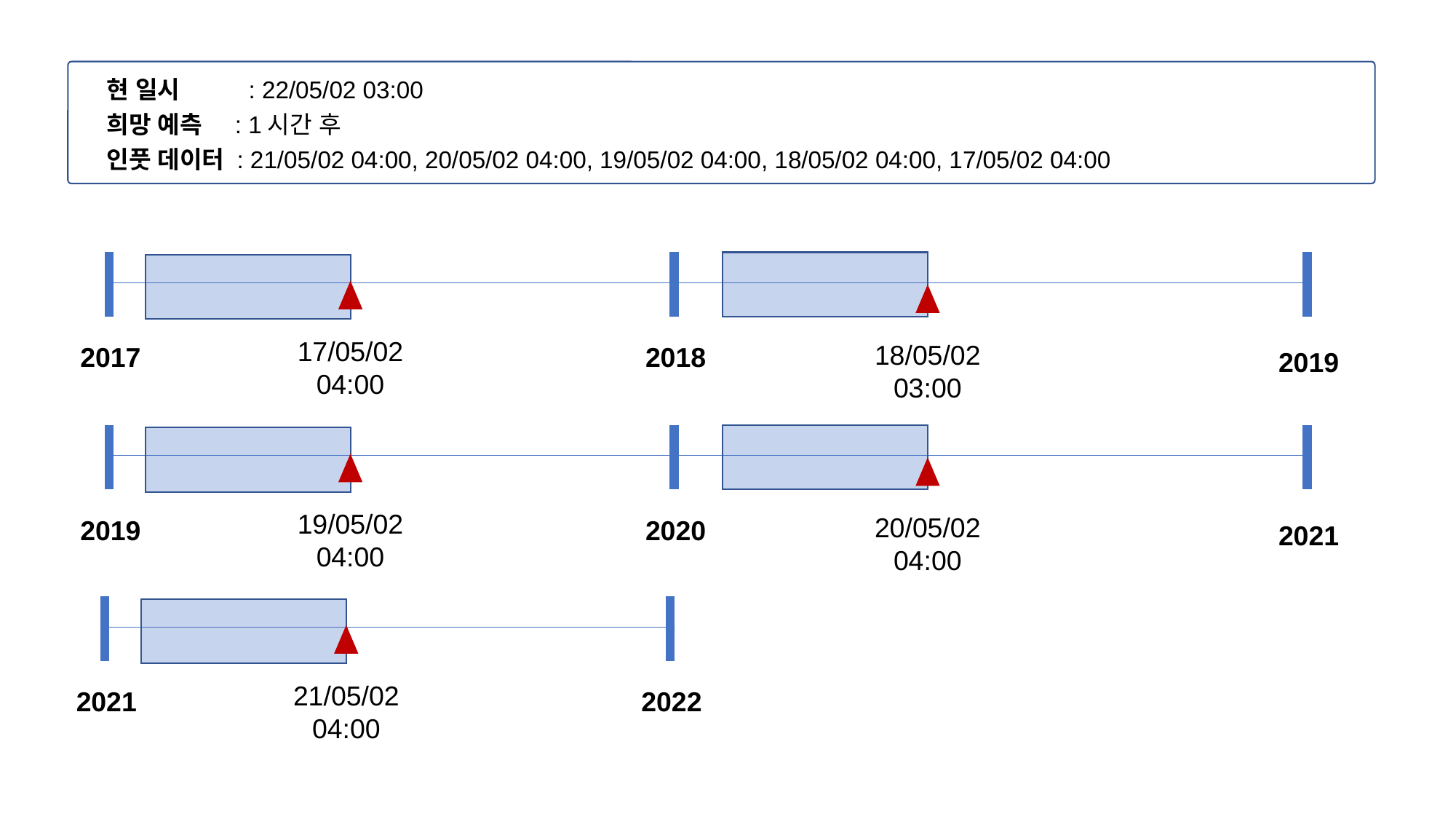

현 일시 	    : 22/05/02 03:00
희망 예측    : 1시간 후
인풋 데이터 : 21/05/02 04:00, 20/05/02 04:00, 19/05/02 04:00, 18/05/02 04:00, 17/05/02 04:00

17/05/02
04:00
18/05/02
03:00
2017
2018
2019

19/05/02
04:00
20/05/02
04:00
2019
2020
2021

21/05/02
04:00
22/05/02
03:00
2021
2022
2023